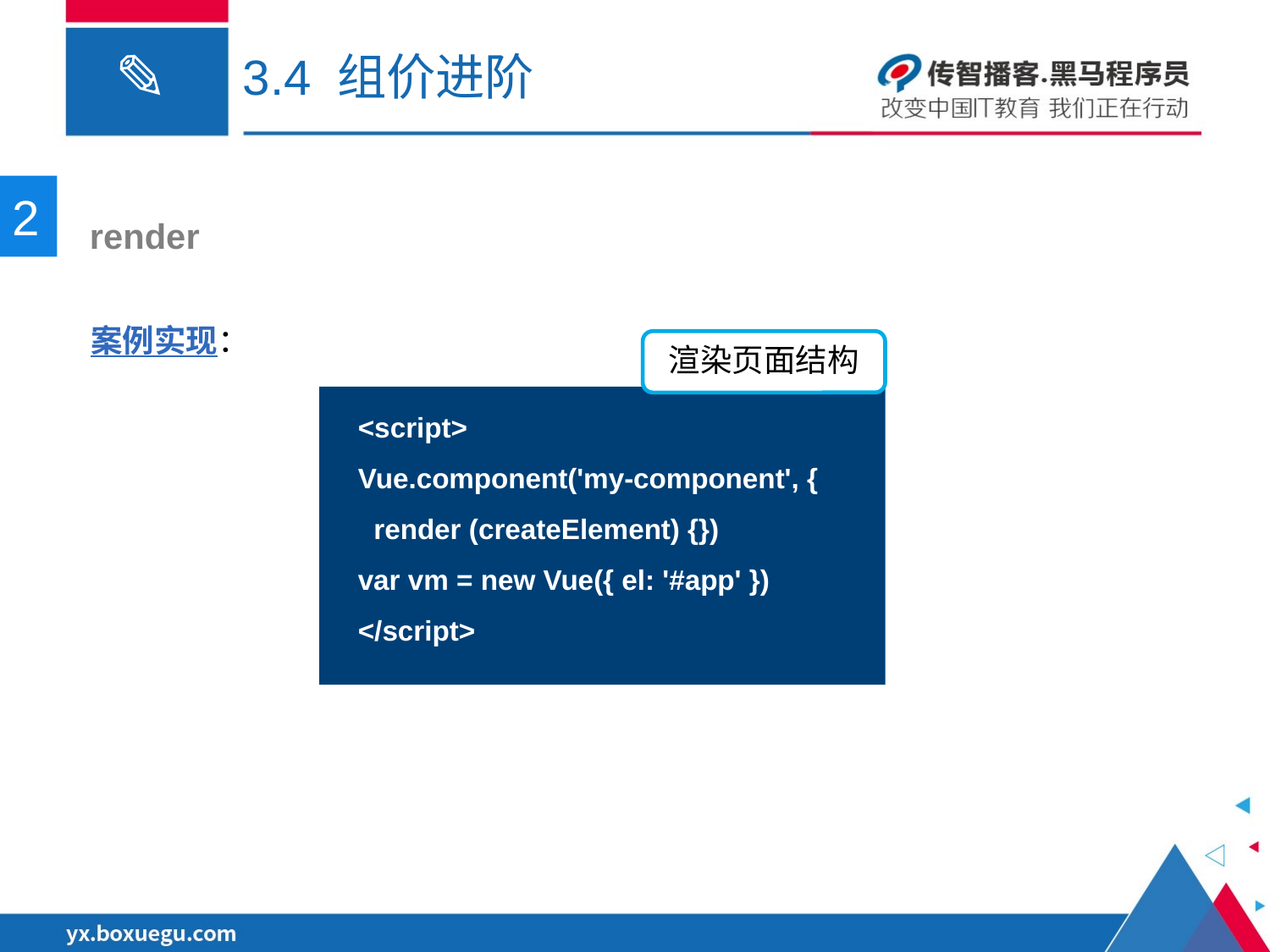

# 3.4 组价进阶

2
  render
案例实现：
渲染页面结构

<script>
Vue.component('my-component', {
  render (createElement) {})
var vm = new Vue({ el: '#app' })
</script>